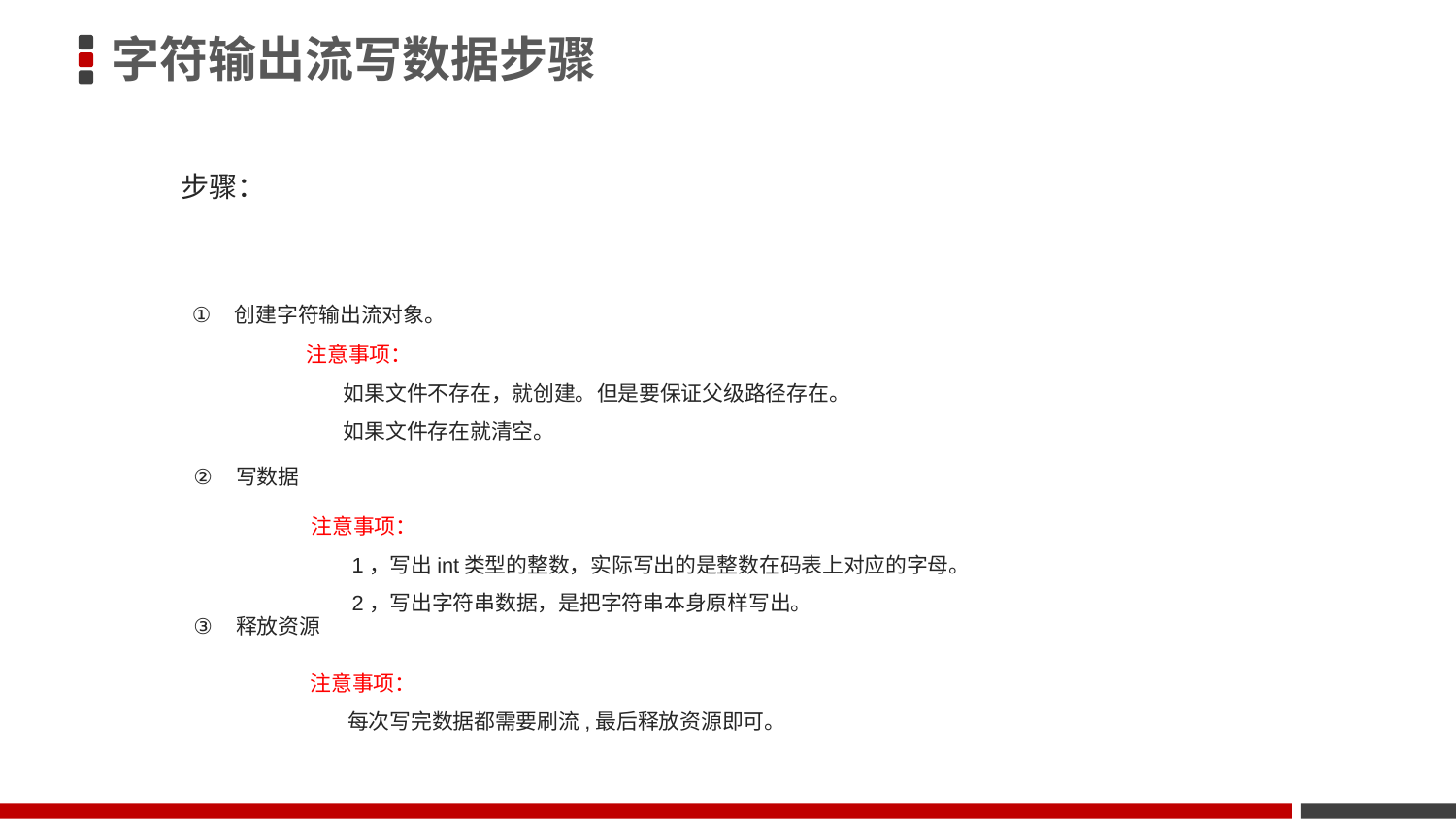

字符输出流写数据步骤
步骤：
创建字符输出流对象。
注意事项：
       如果文件不存在，就创建。但是要保证父级路径存在。
       如果文件存在就清空。
写数据
注意事项：
       1，写出int类型的整数，实际写出的是整数在码表上对应的字母。
       2，写出字符串数据，是把字符串本身原样写出。
释放资源
注意事项：
       每次写完数据都需要刷流,最后释放资源即可。